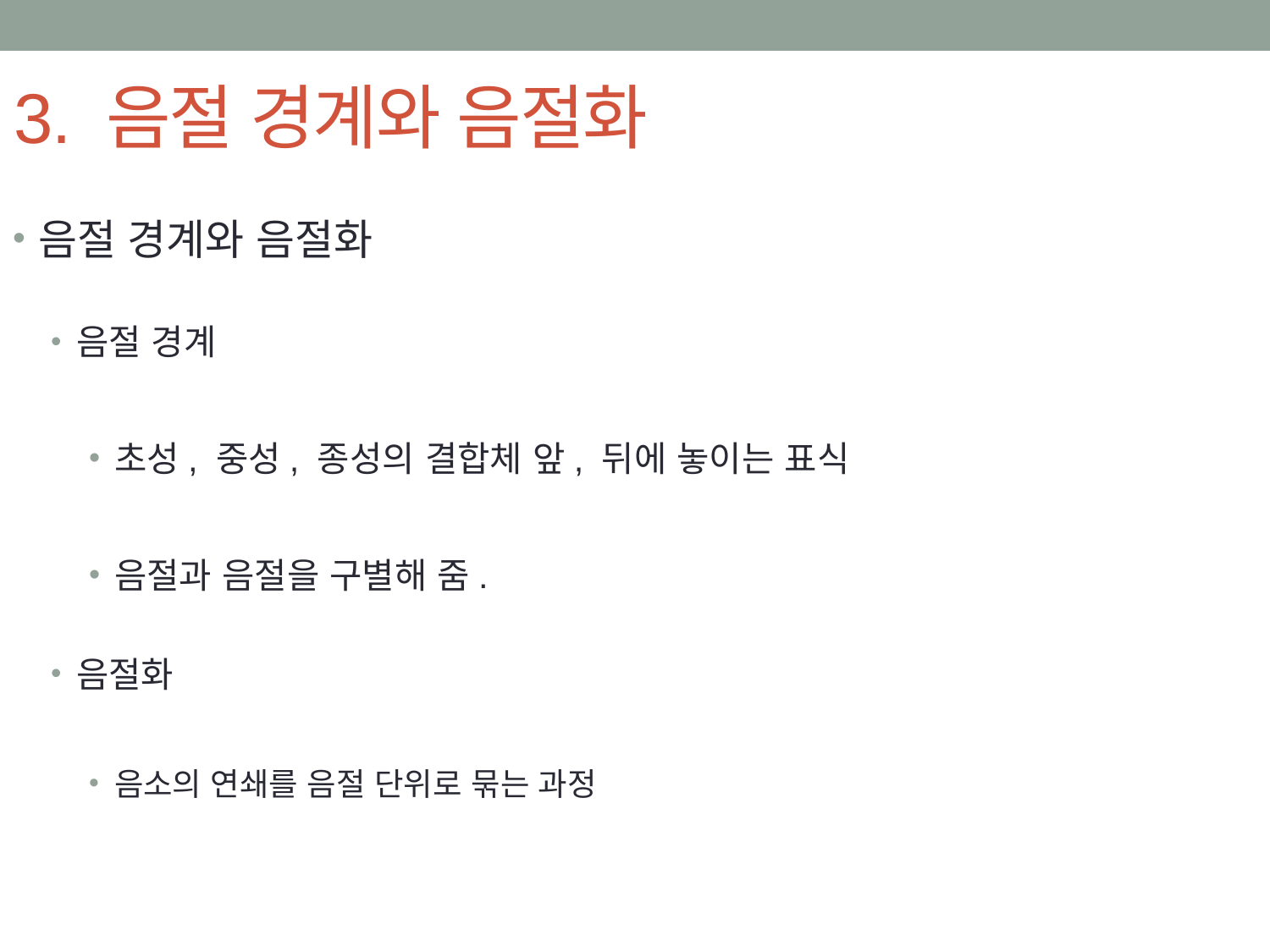

# 3. 음절 경계와 음절화
음절 경계와 음절화

음절 경계

초성, 중성, 종성의 결합체 앞, 뒤에 놓이는 표식

음절과 음절을 구별해 줌.

음절화

음소의 연쇄를 음절 단위로 묶는 과정